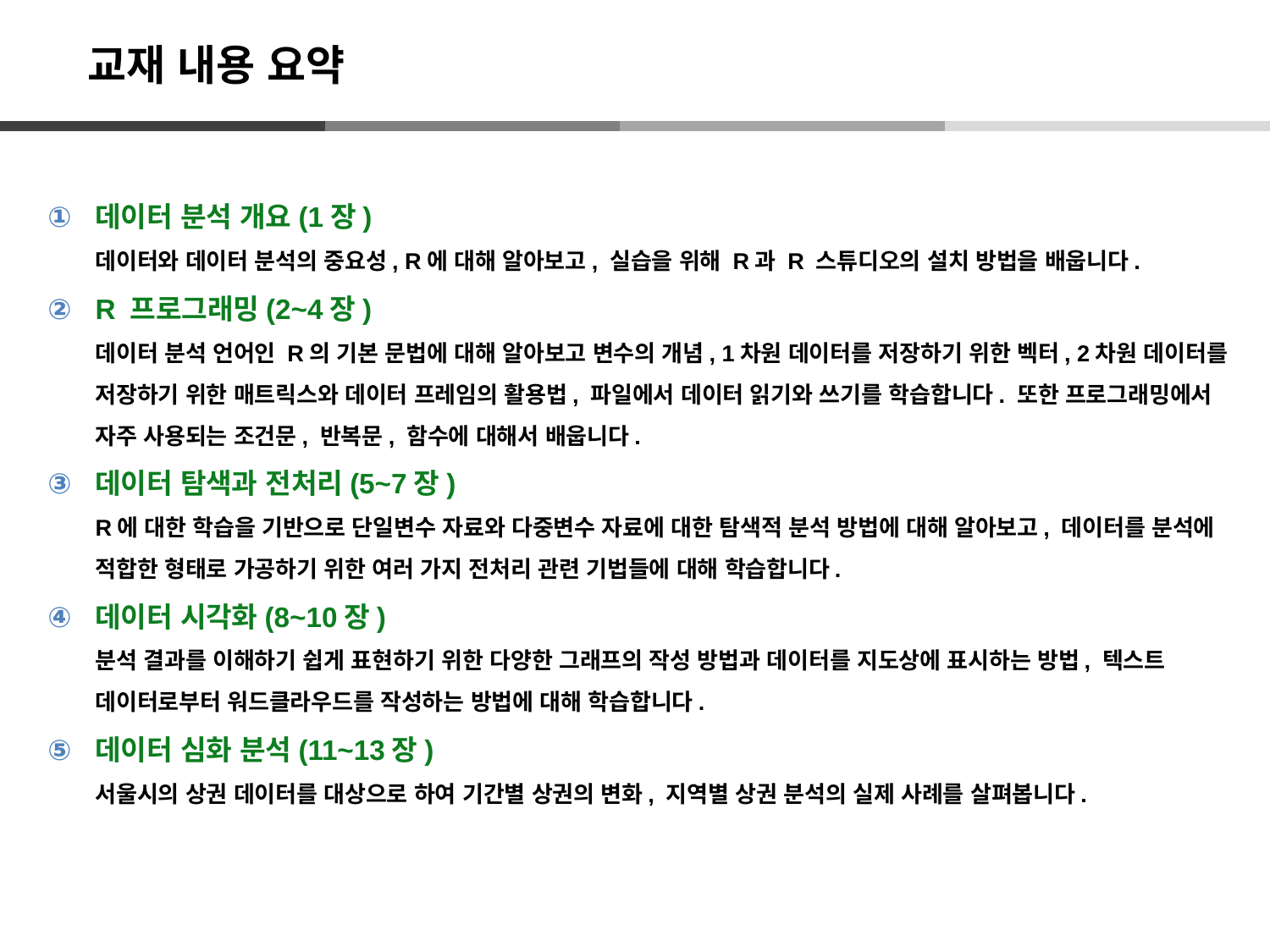

# 교재 내용 요약
데이터 분석 개요(1장)
데이터와 데이터 분석의 중요성, R에 대해 알아보고, 실습을 위해 R과 R 스튜디오의 설치 방법을 배웁니다.
R 프로그래밍(2~4장)
데이터 분석 언어인 R의 기본 문법에 대해 알아보고 변수의 개념, 1차원 데이터를 저장하기 위한 벡터, 2차원 데이터를 저장하기 위한 매트릭스와 데이터 프레임의 활용법, 파일에서 데이터 읽기와 쓰기를 학습합니다. 또한 프로그래밍에서 자주 사용되는 조건문, 반복문, 함수에 대해서 배웁니다.
데이터 탐색과 전처리(5~7장)
R에 대한 학습을 기반으로 단일변수 자료와 다중변수 자료에 대한 탐색적 분석 방법에 대해 알아보고, 데이터를 분석에 적합한 형태로 가공하기 위한 여러 가지 전처리 관련 기법들에 대해 학습합니다.
데이터 시각화(8~10장)
분석 결과를 이해하기 쉽게 표현하기 위한 다양한 그래프의 작성 방법과 데이터를 지도상에 표시하는 방법, 텍스트 데이터로부터 워드클라우드를 작성하는 방법에 대해 학습합니다.
데이터 심화 분석(11~13장)
서울시의 상권 데이터를 대상으로 하여 기간별 상권의 변화, 지역별 상권 분석의 실제 사례를 살펴봅니다.